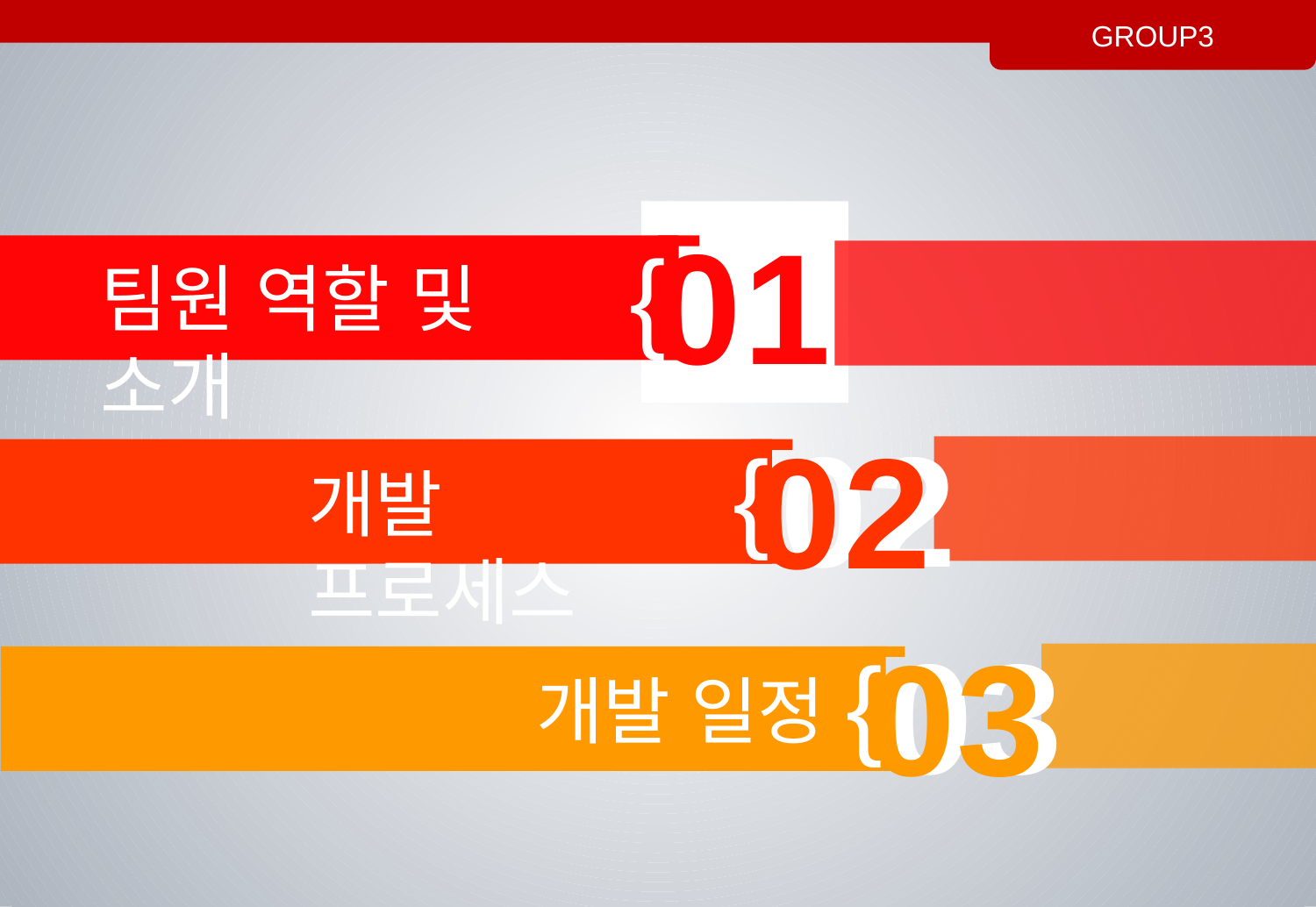

GROUP3

01

{
팀원 역할 및 소개
02
02

{
개발 프로세스
03
03

{
개발 일정